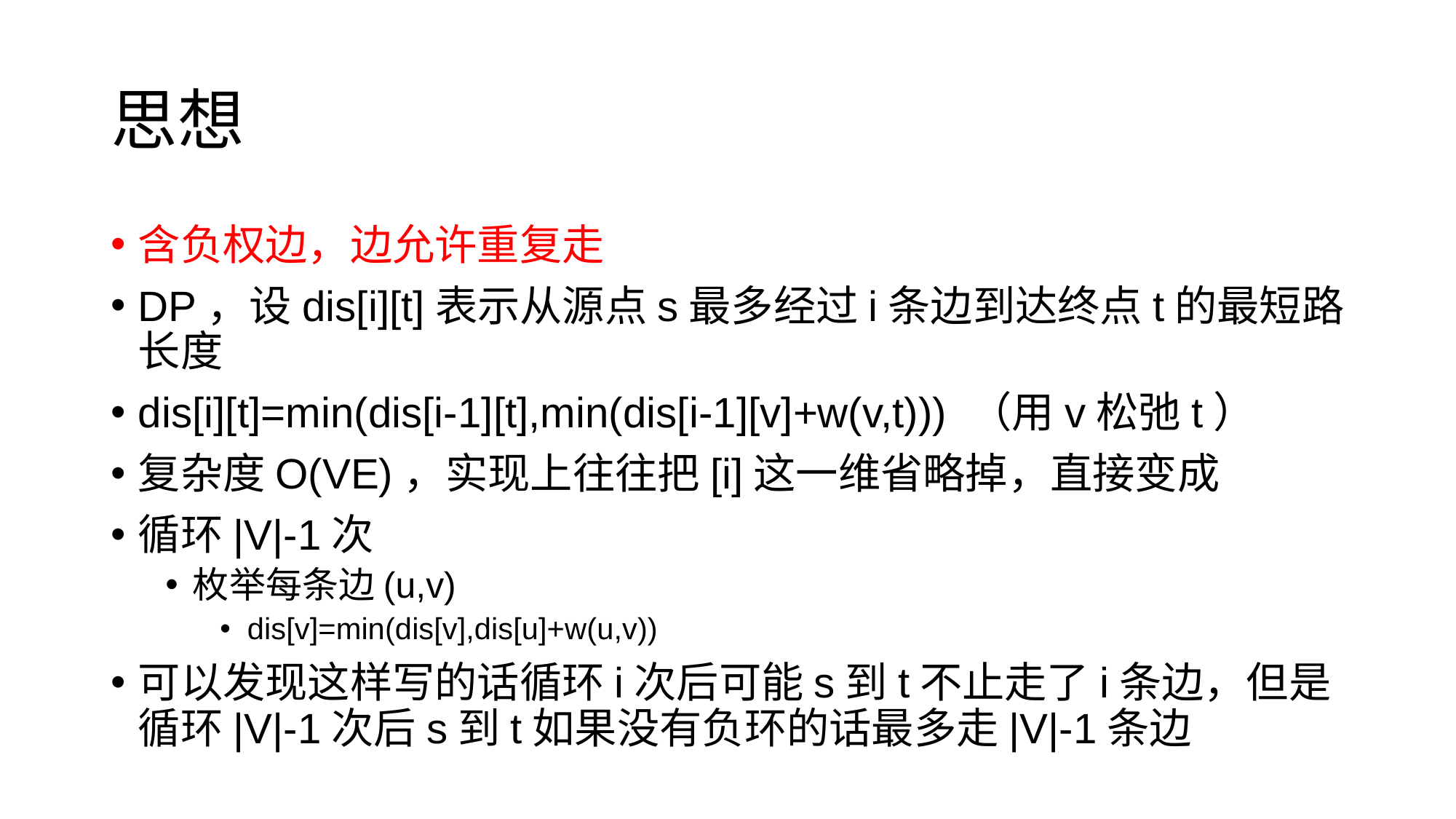

# 思想
含负权边，边允许重复走
DP，设dis[i][t]表示从源点s最多经过i条边到达终点t的最短路长度
dis[i][t]=min(dis[i-1][t],min(dis[i-1][v]+w(v,t))) （用v松弛t）
复杂度O(VE)，实现上往往把[i]这一维省略掉，直接变成
循环|V|-1次
枚举每条边(u,v)
dis[v]=min(dis[v],dis[u]+w(u,v))
可以发现这样写的话循环i次后可能s到t不止走了i条边，但是循环|V|-1次后s到t如果没有负环的话最多走|V|-1条边